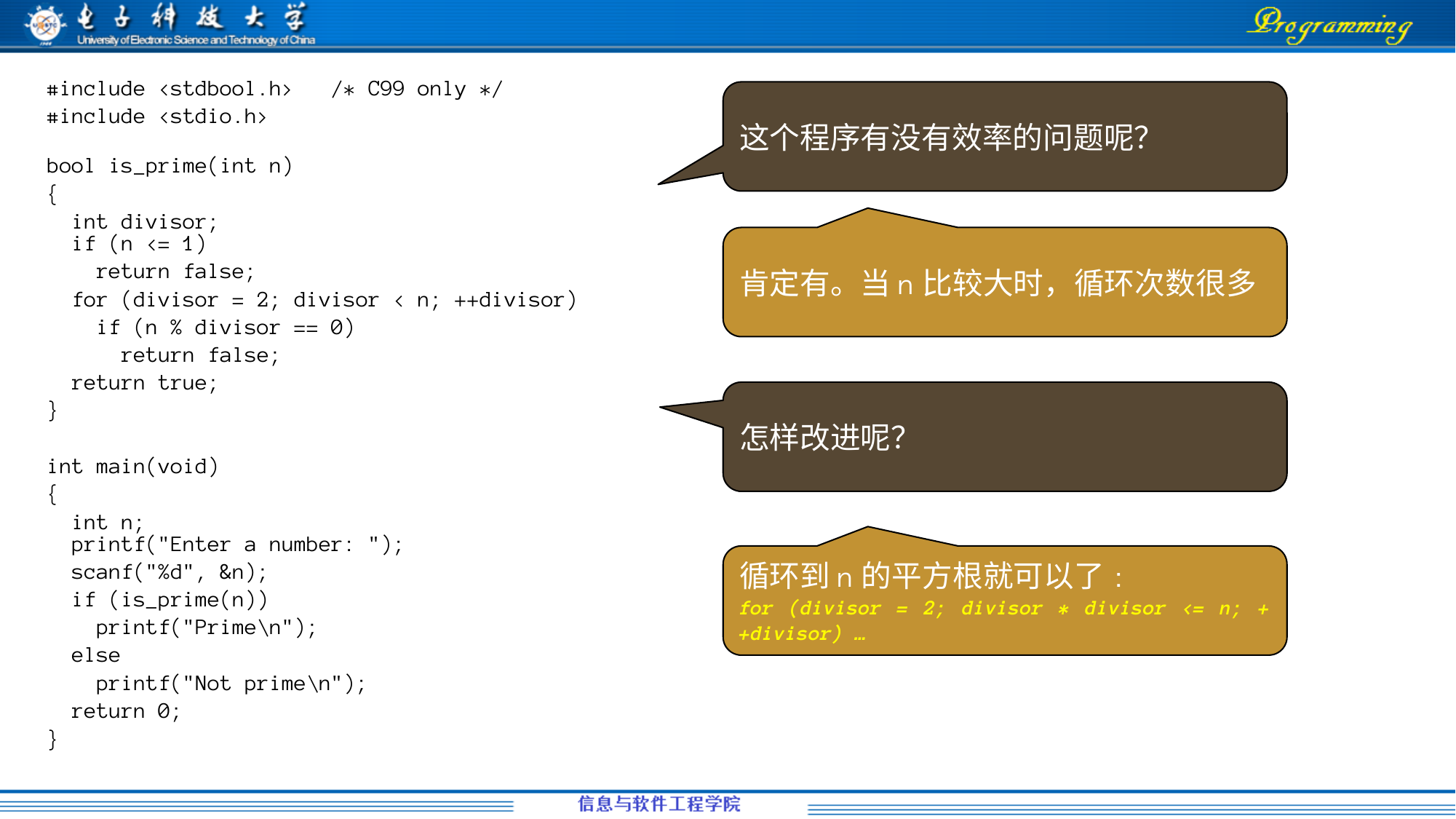

#include <stdbool.h>   /* C99 only */
#include <stdio.h>

bool is_prime(int n)
{
  int divisor;
  if (n <= 1)
    return false;
  for (divisor = 2; divisor < n; ++divisor)
    if (n % divisor == 0)
      return false;
  return true;
}

int main(void)
{
  int n;
  printf("Enter a number: ");
  scanf("%d", &n);
  if (is_prime(n))
    printf("Prime\n");
  else
    printf("Not prime\n");
  return 0;
}

这个程序有没有效率的问题呢？
肯定有。当n比较大时，循环次数很多
怎样改进呢？
循环到n的平方根就可以了:
for (divisor = 2; divisor * divisor <= n; ++divisor) …